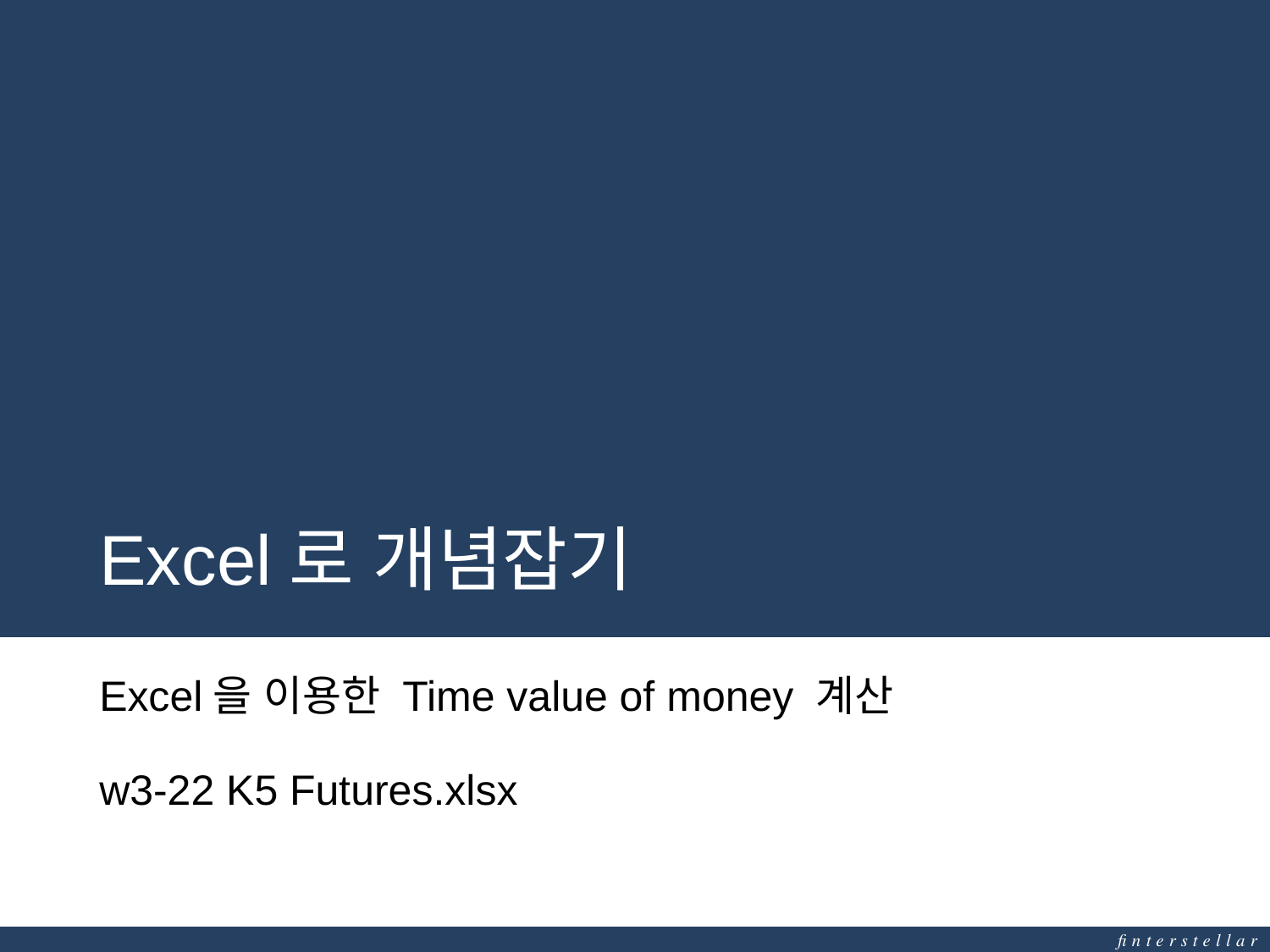

# Excel로 개념잡기
Excel을 이용한 Time value of money 계산
w3-22 K5 Futures.xlsx